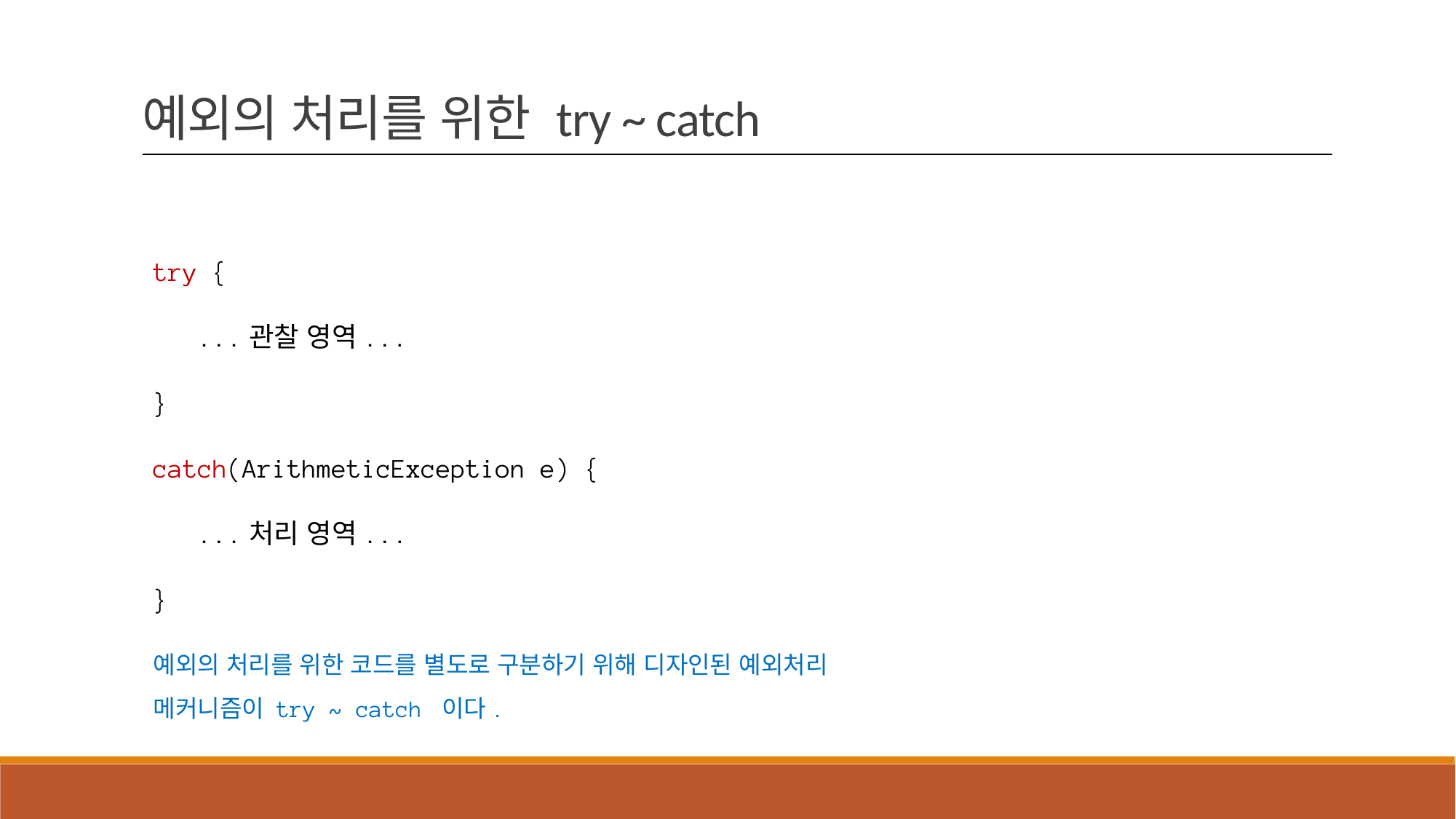

예외의 처리를 위한 try ~ catch
try {
   ...관찰 영역...
}
catch(ArithmeticException e) {
   ...처리 영역...
}
예외의 처리를 위한 코드를 별도로 구분하기 위해 디자인된 예외처리 메커니즘이 try ~ catch 이다.